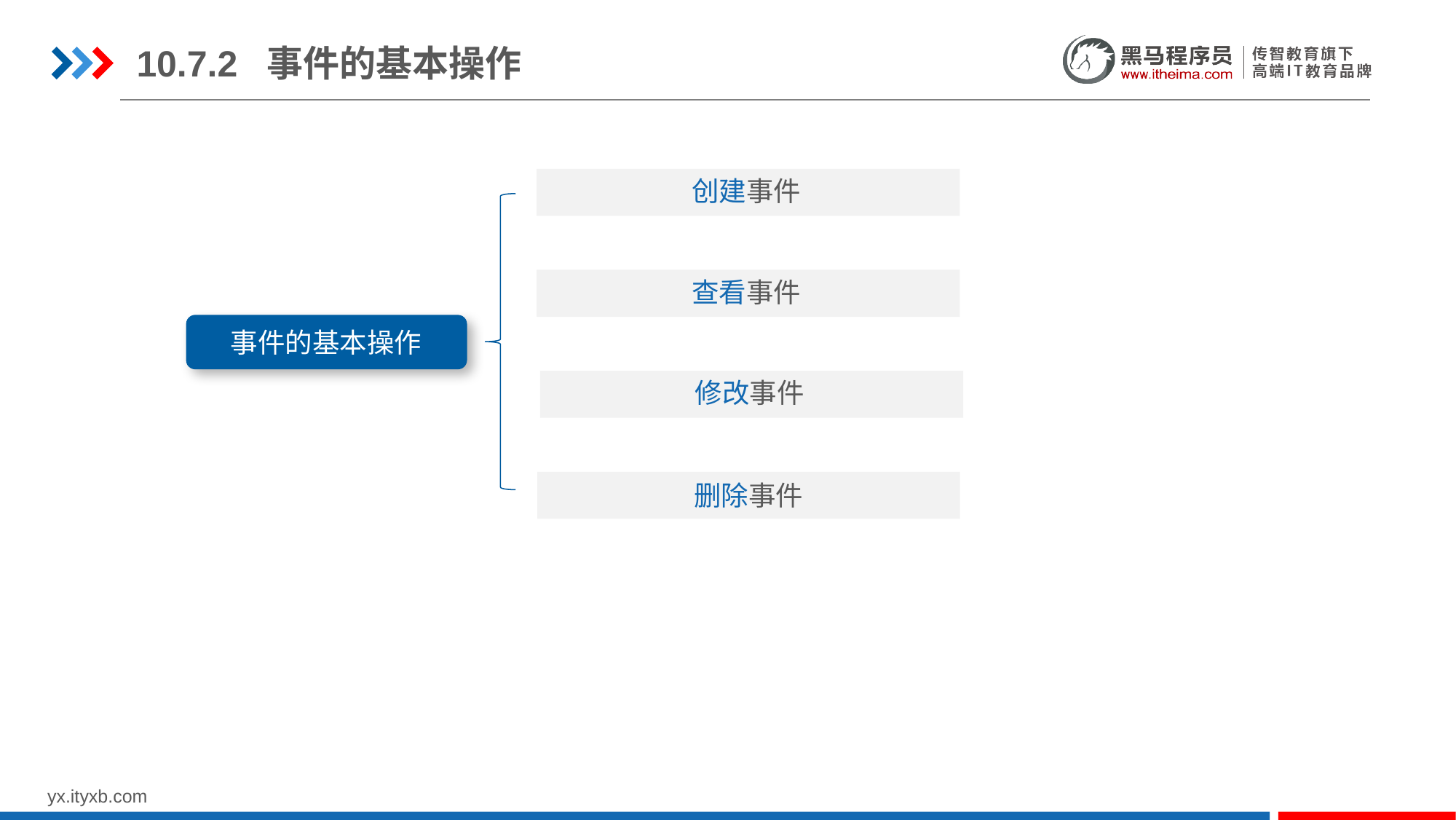

10.7.2  事件的基本操作
创建事件

查看事件

事件的基本操作
修改事件

删除事件